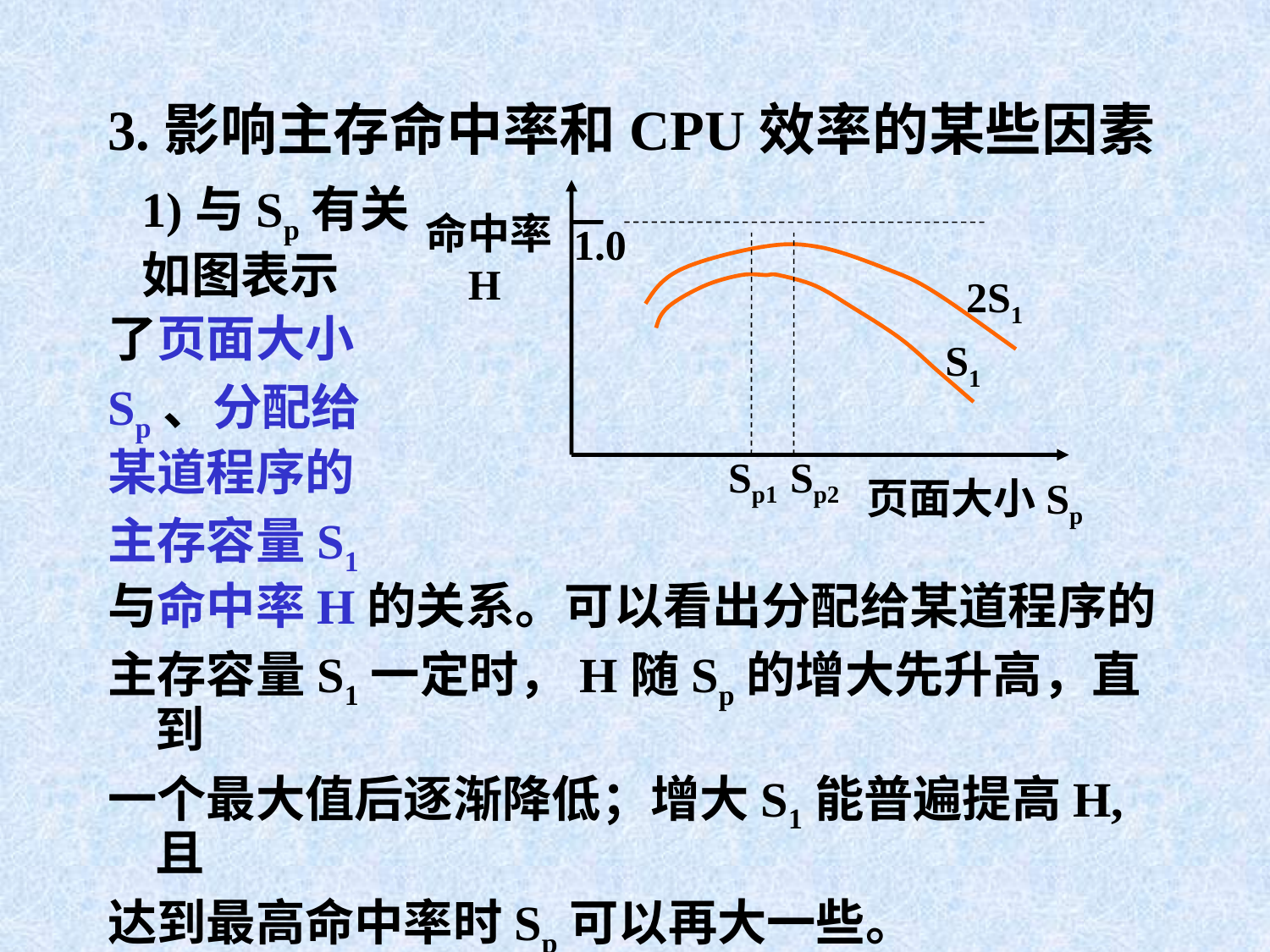

3.影响主存命中率和CPU效率的某些因素
 1)与Sp有关
  如图表示
了页面大小
Sp、分配给
某道程序的
主存容量S1
与命中率H的关系。可以看出分配给某道程序的
主存容量S1一定时，H随Sp的增大先升高，直到
一个最大值后逐渐降低；增大S1能普遍提高H,且
达到最高命中率时Sp可以再大一些。

命中率
    H
1.0

2S1

S1
Sp1  Sp2

页面大小Sp